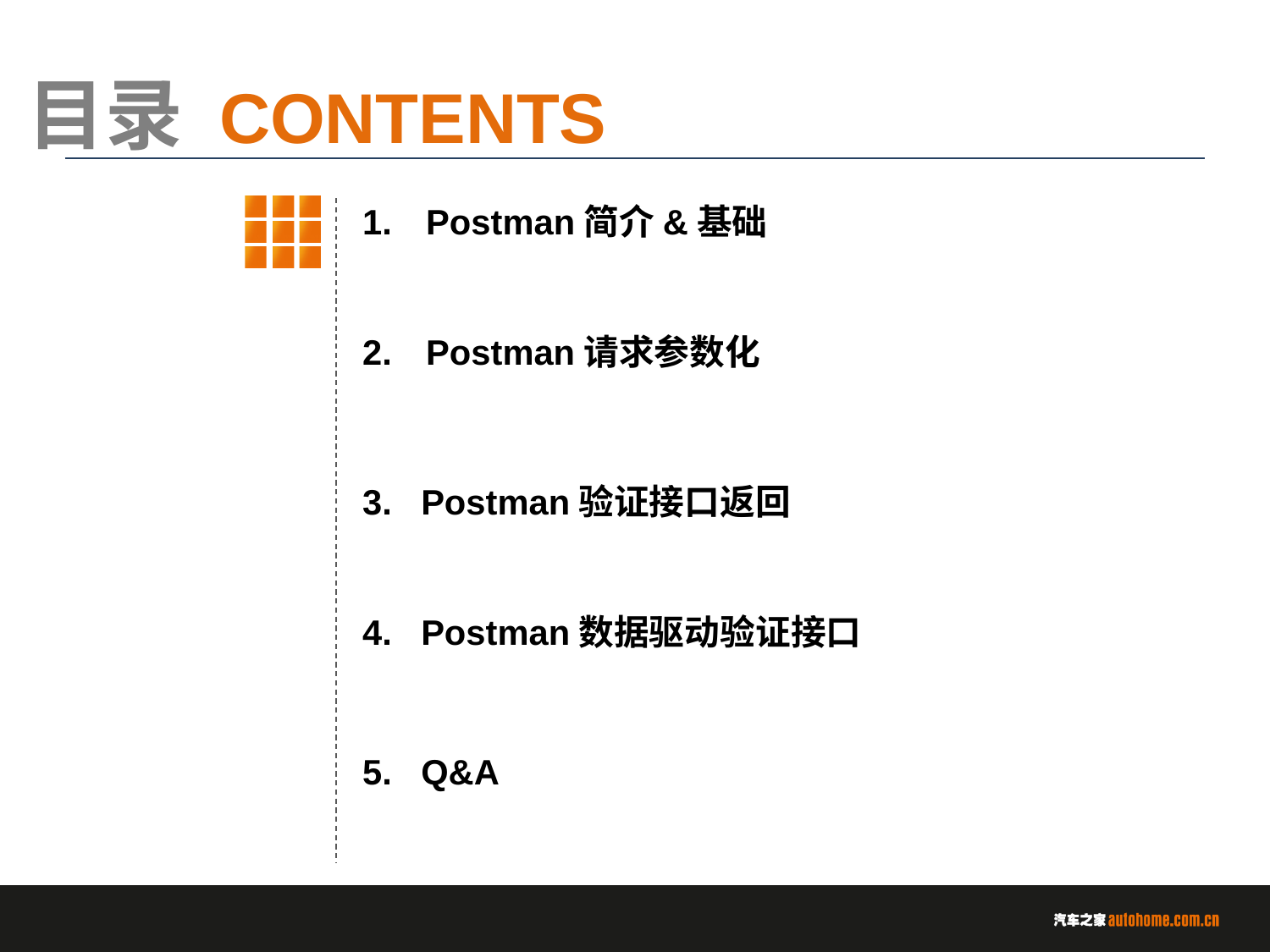

Postman简介&基础
Postman请求参数化
3.   Postman验证接口返回
4.   Postman数据驱动验证接口
5.   Q&A